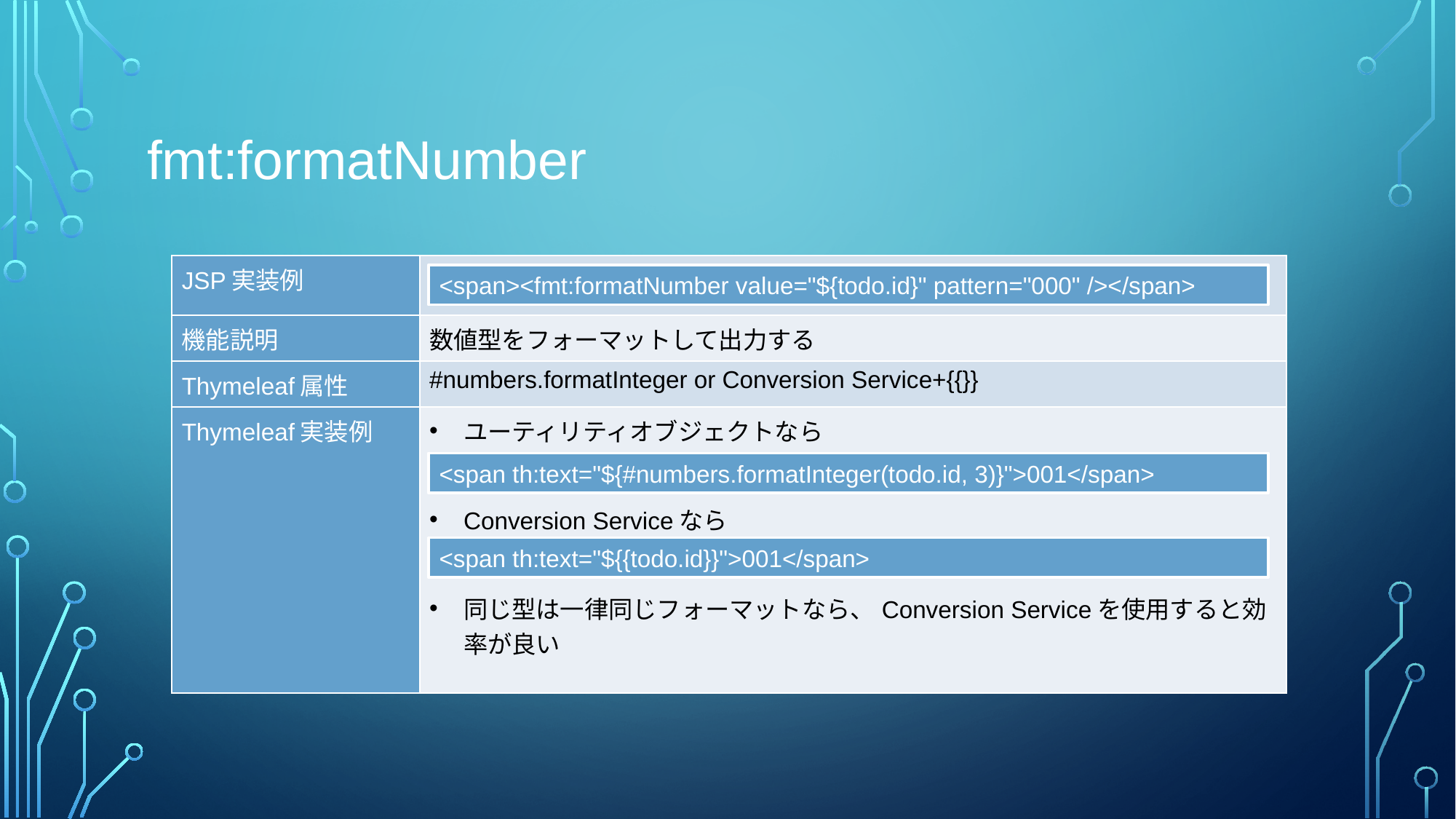

# fmt:formatNumber
| JSP実装例 |  |
| --- | --- |
| 機能説明 | 数値型をフォーマットして出力する |
| Thymeleaf属性 | #numbers.formatInteger or Conversion Service+{{}} |
| Thymeleaf実装例 | ユーティリティオブジェクトなら Conversion Serviceなら 同じ型は一律同じフォーマットなら、Conversion Serviceを使用すると効率が良い |
<span><fmt:formatNumber value="${todo.id}" pattern="000" /></span>
<span th:text="${#numbers.formatInteger(todo.id, 3)}">001</span>
<span th:text="${{todo.id}}">001</span>